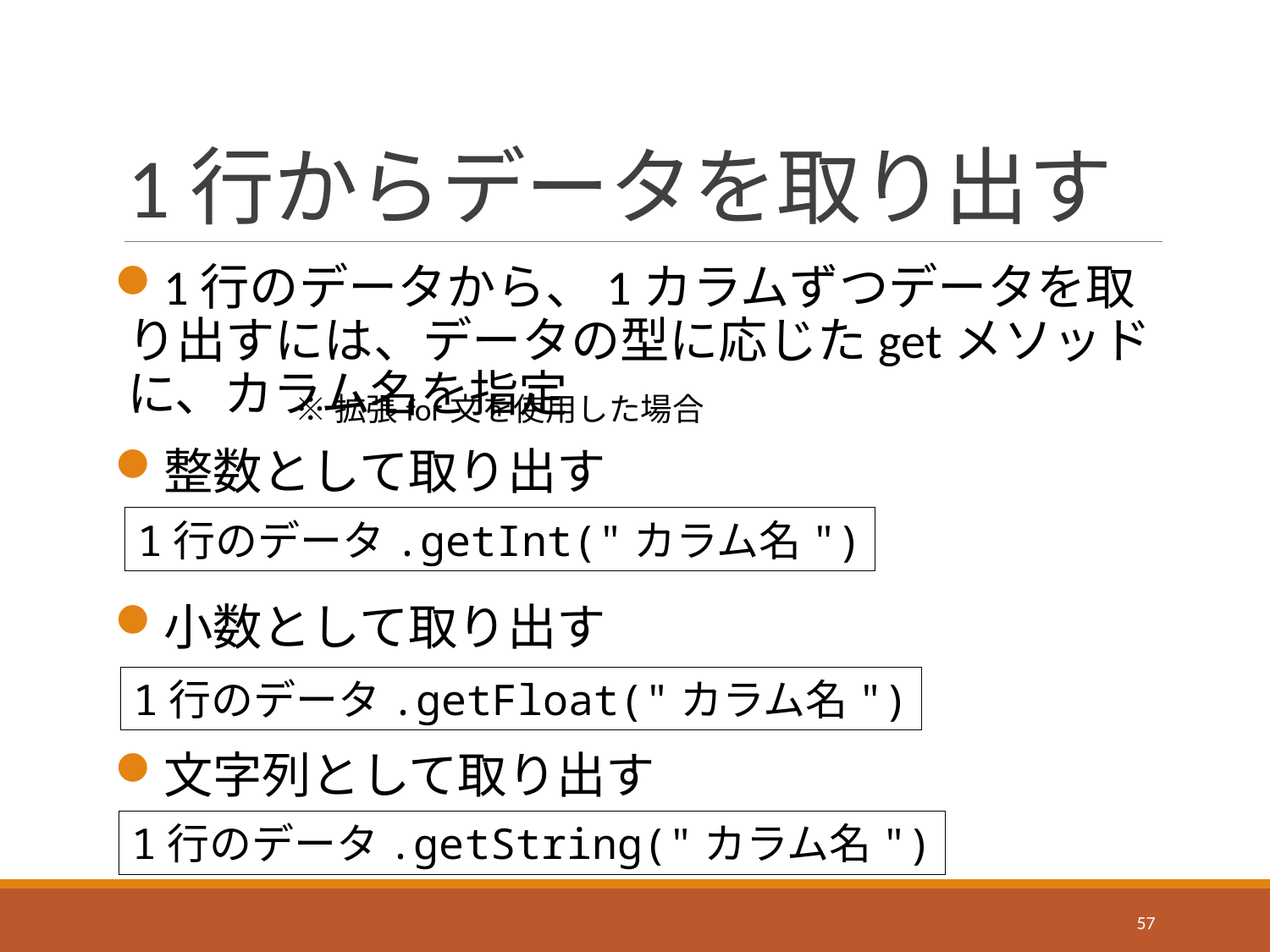

# 1行からデータを取り出す
1行のデータから、1カラムずつデータを取り出すには、データの型に応じたgetメソッドに、カラム名を指定
整数として取り出す

小数として取り出す

文字列として取り出す

※拡張for文を使用した場合
1行のデータ.getInt("カラム名")
1行のデータ.getFloat("カラム名")
1行のデータ.getString("カラム名")
57